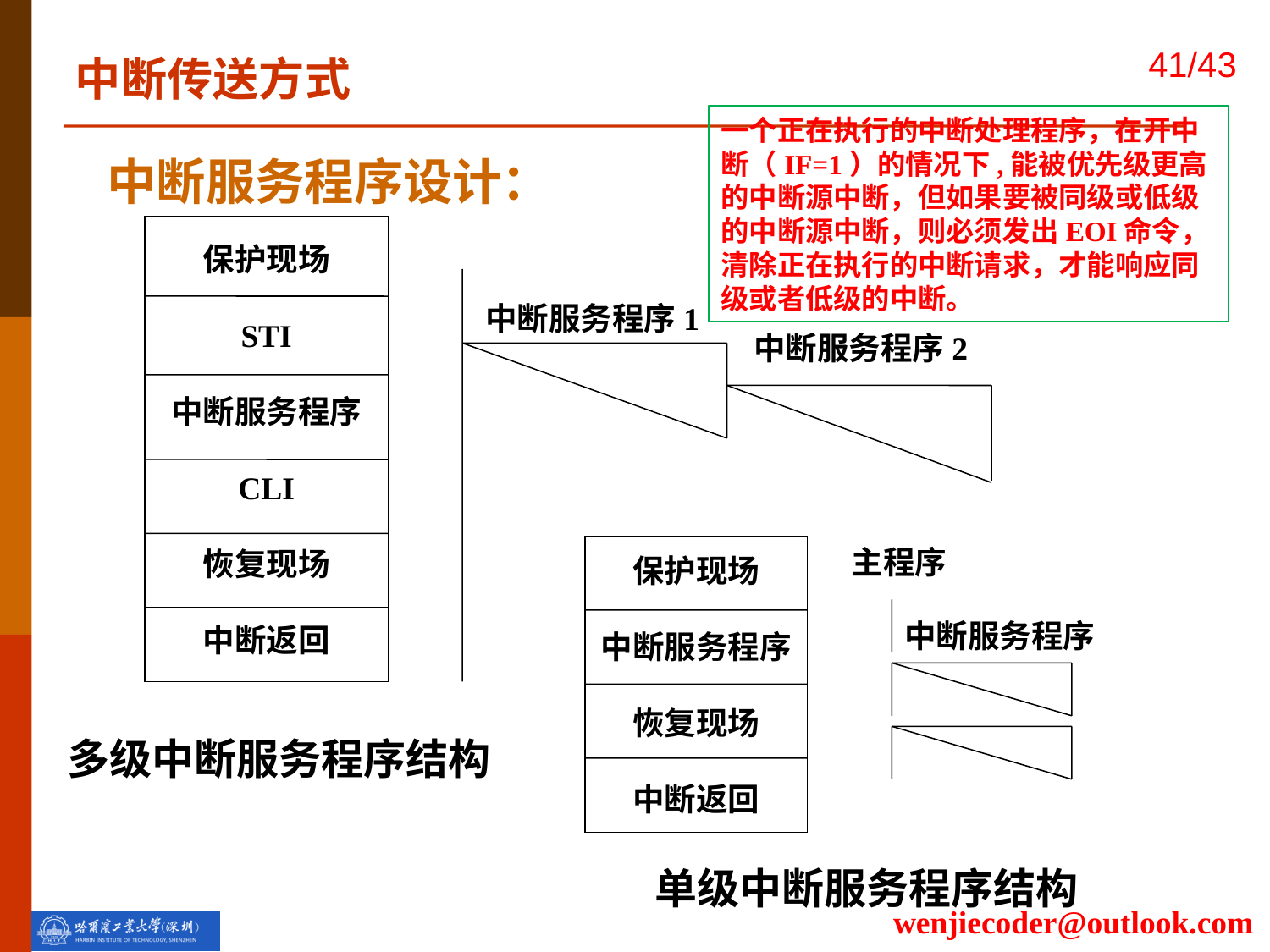

中断传送方式
一个正在执行的中断处理程序，在开中断（IF=1）的情况下,能被优先级更高的中断源中断，但如果要被同级或低级的中断源中断，则必须发出EOI命令，清除正在执行的中断请求，才能响应同级或者低级的中断。
中断服务程序设计：
保护现场

STI

中断服务程序

CLI

恢复现场

中断返回

中断服务程序1

中断服务程序2

保护现场

中断服务程序

恢复现场

中断返回
主程序

中断服务程序

多级中断服务程序结构
单级中断服务程序结构